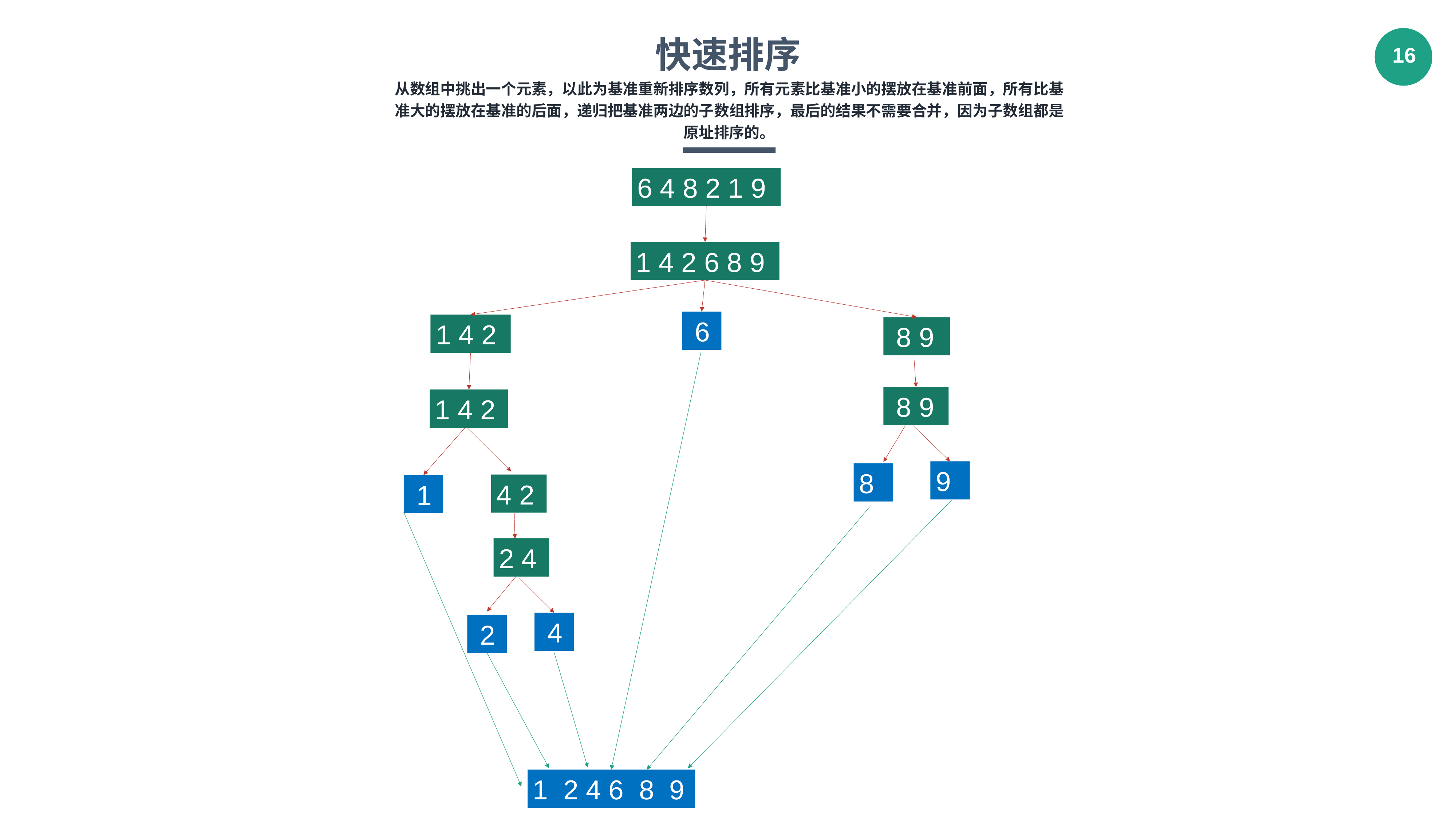

快速排序
从数组中挑出一个元素，以此为基准重新排序数列，所有元素比基准小的摆放在基准前面，所有比基准大的摆放在基准的后面，递归把基准两边的子数组排序，最后的结果不需要合并，因为子数组都是原址排序的。

6 4 8 2 1 9
1 4 2 6 8 9
 6
1 4 2
 8 9

 8 9
1 4 2

9
8
4 2
 1

2 4
 4
 2
1  2 4 6  8  9